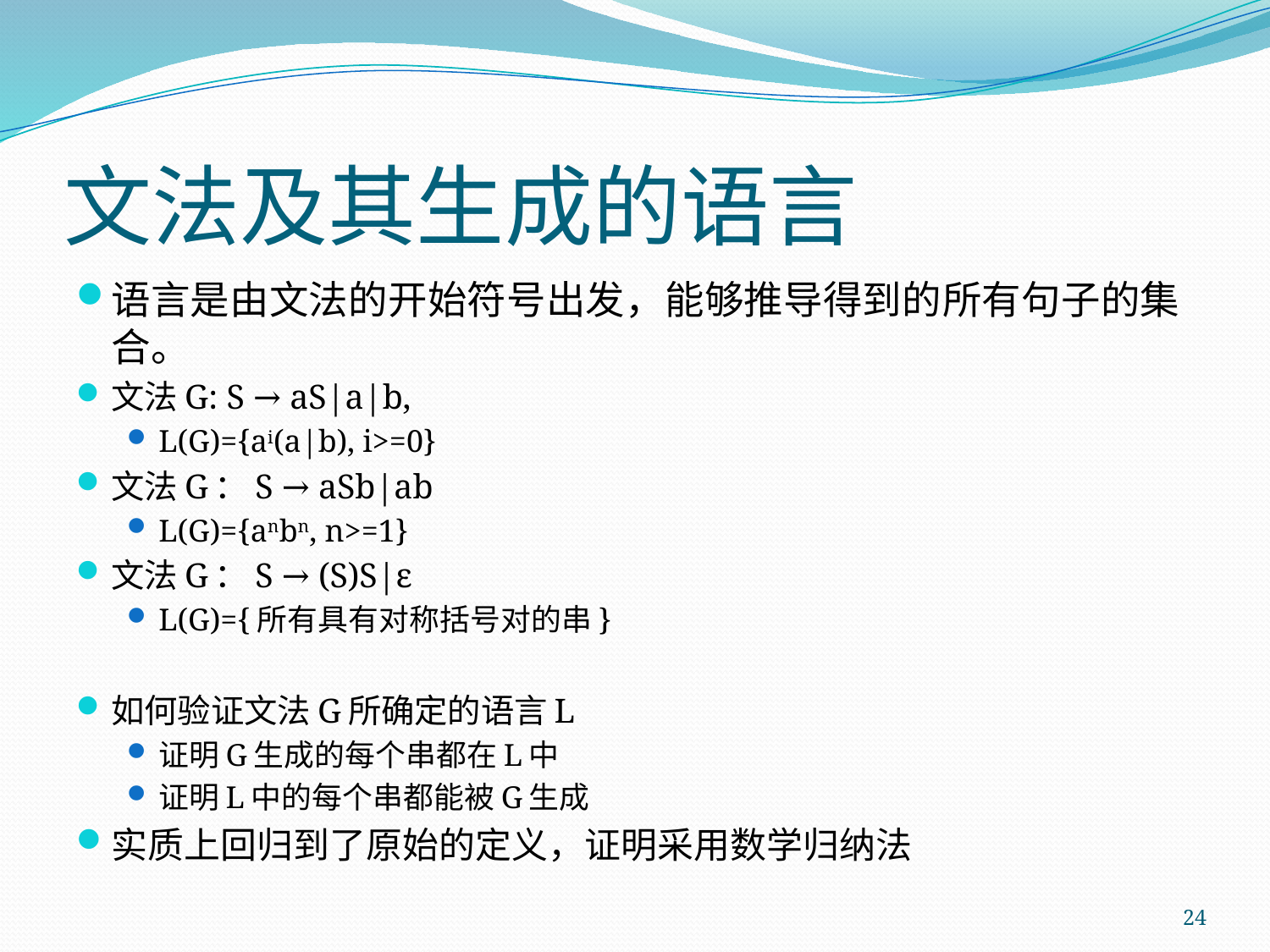

# 文法及其生成的语言
语言是由文法的开始符号出发，能够推导得到的所有句子的集合。
文法G: S → aS|a|b,
L(G)={ai(a|b), i>=0}
文法G：S → aSb|ab
L(G)={anbn, n>=1}
文法G：S → (S)S|ε
L(G)={所有具有对称括号对的串}

如何验证文法G所确定的语言L
证明G生成的每个串都在L中
证明L中的每个串都能被G生成
实质上回归到了原始的定义，证明采用数学归纳法
24